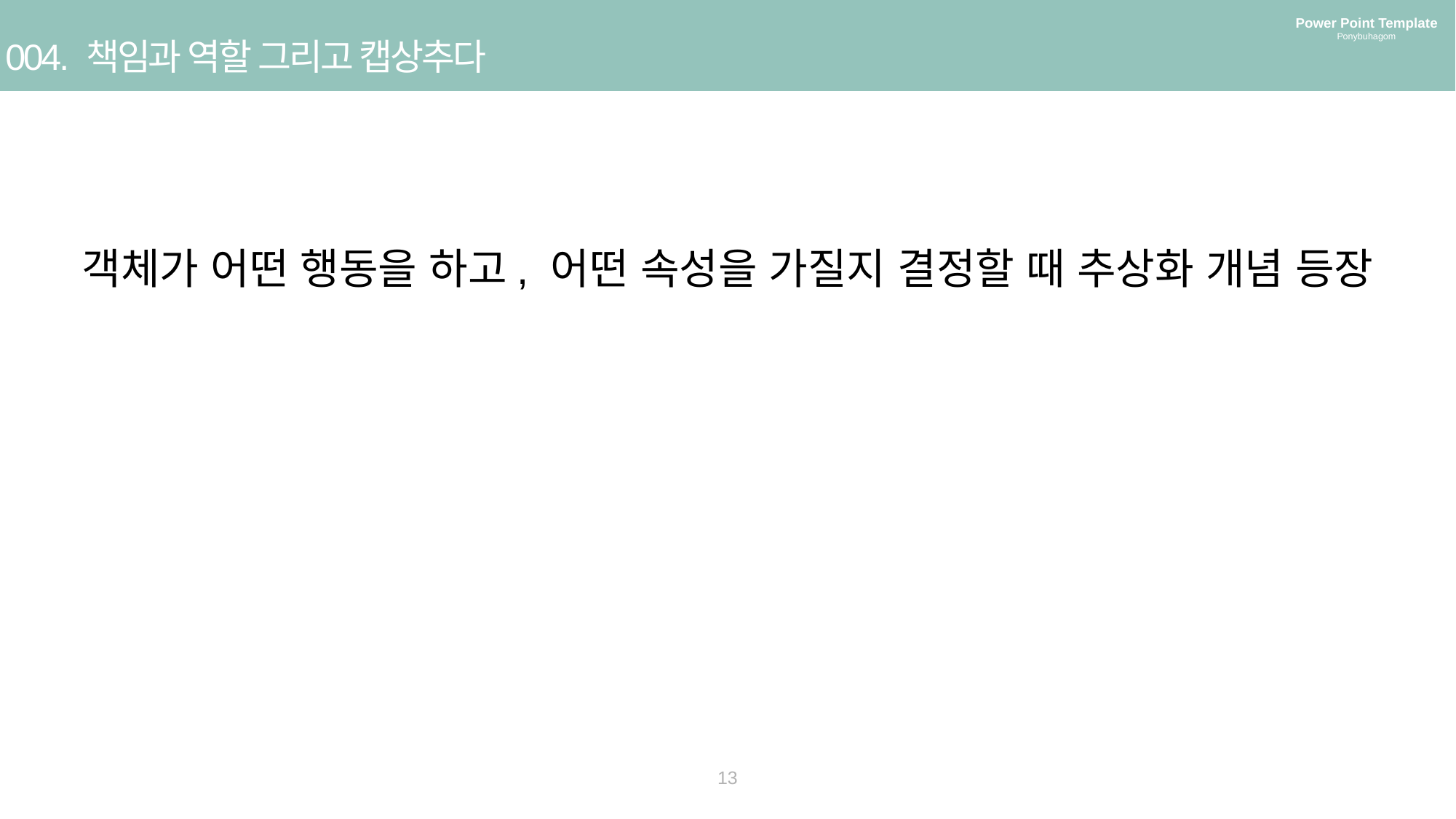

Power Point Template
Ponybuhagom
004. 책임과 역할 그리고 캡상추다
객체가 어떤 행동을 하고, 어떤 속성을 가질지 결정할 때 추상화 개념 등장
13